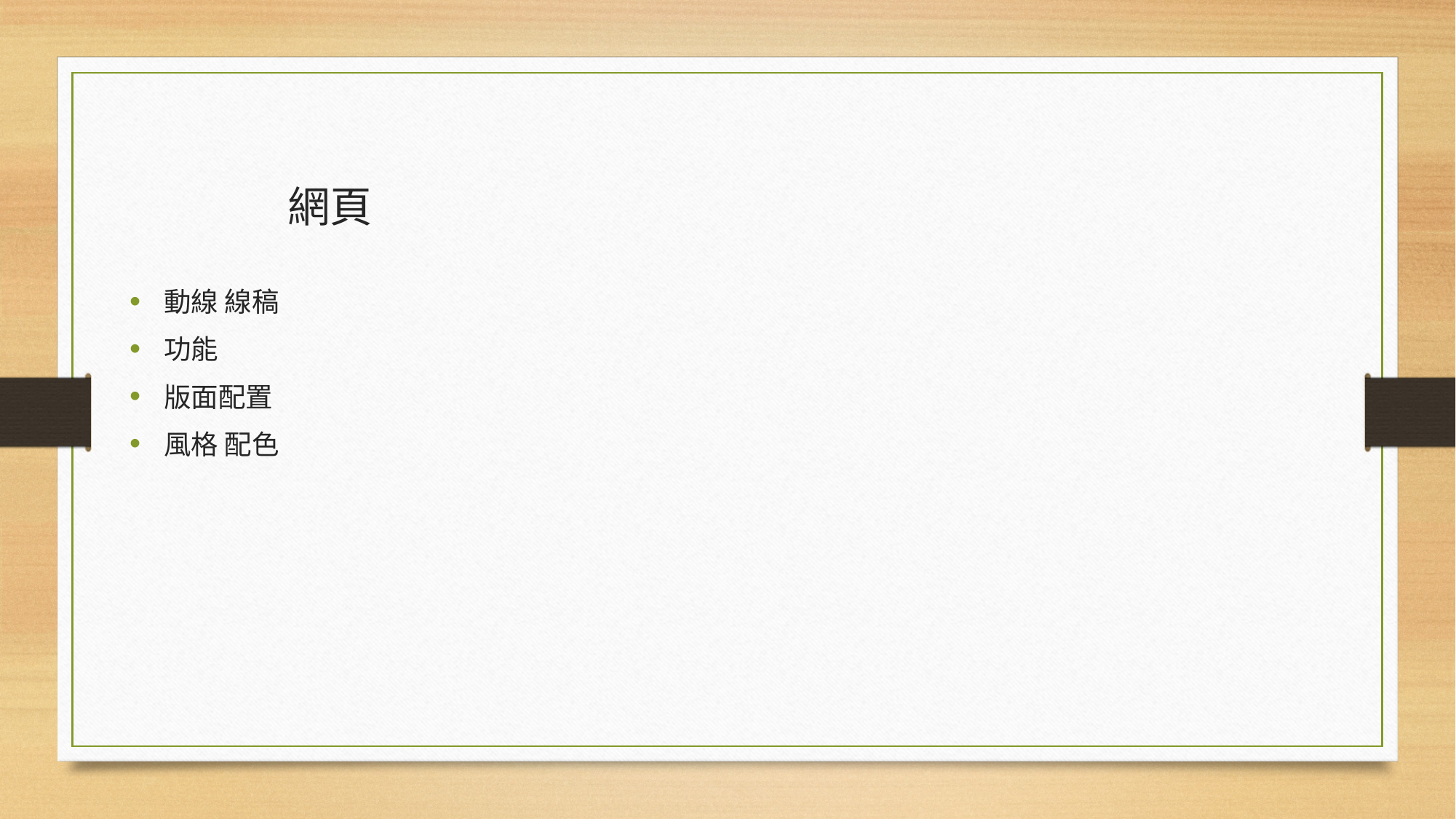

# 網頁
動線 線稿
功能
版面配置
風格 配色